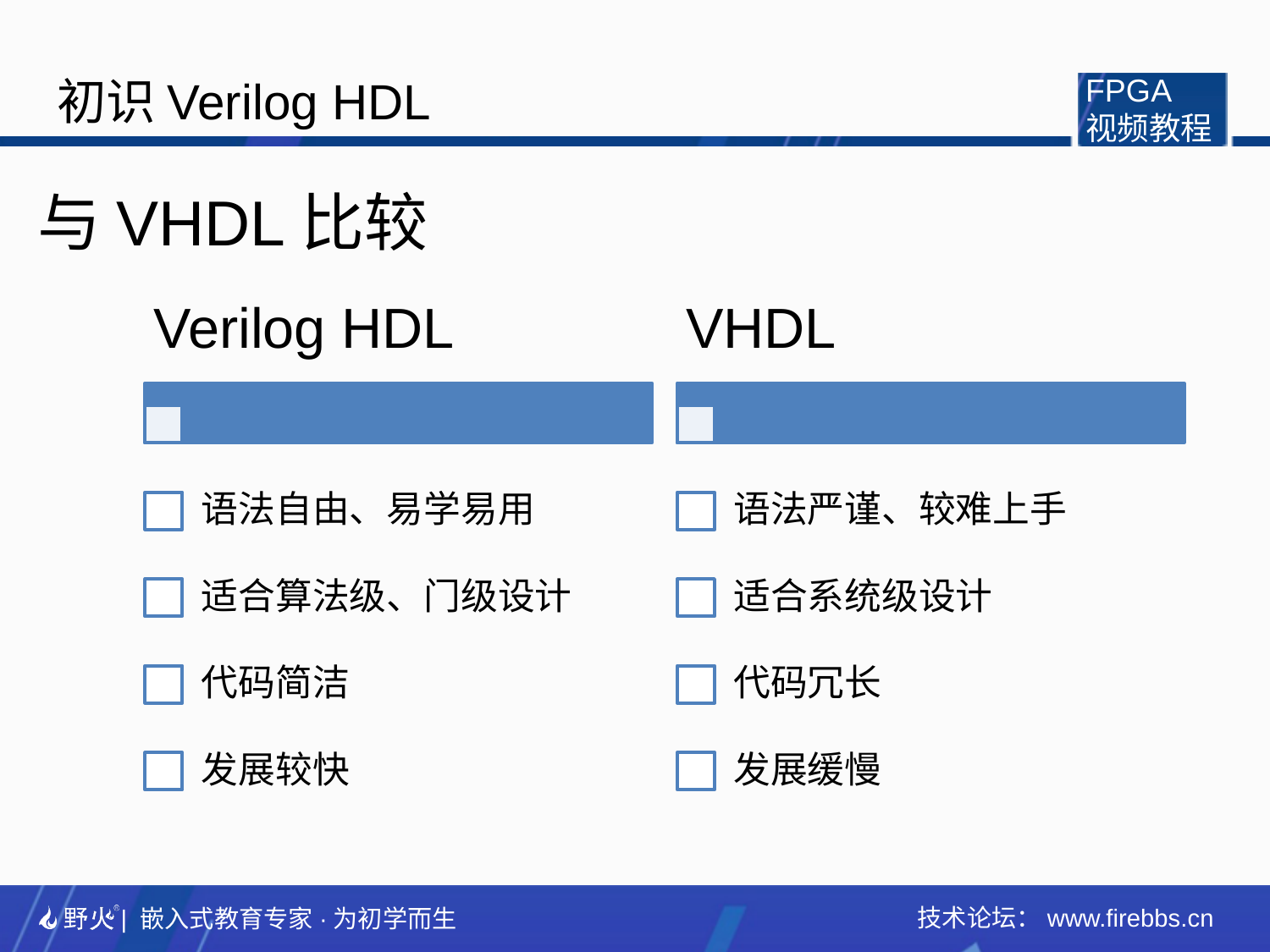

初识Verilog HDL
FPGA
视频教程
与VHDL比较
Verilog HDL
语法自由、易学易用
适合算法级、门级设计
代码简洁
发展较快
VHDL
语法严谨、较难上手
适合系统级设计
代码冗长
发展缓慢